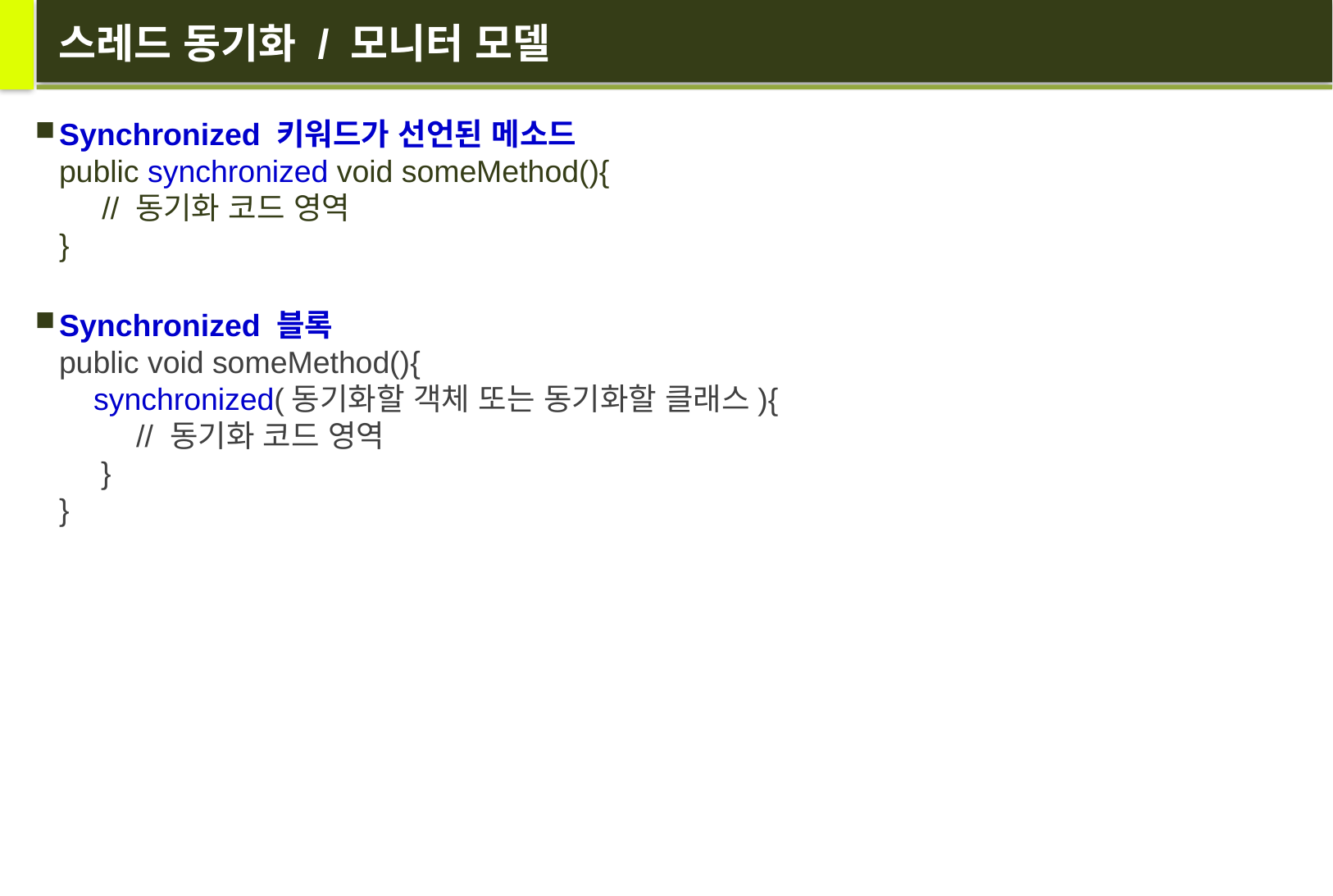

# 스레드 동기화 / 모니터 모델
Synchronized 키워드가 선언된 메소드
public synchronized void someMethod(){
     // 동기화 코드 영역
}
Synchronized 블록
public void someMethod(){
    synchronized(동기화할 객체 또는 동기화할 클래스){
         // 동기화 코드 영역
    }
}